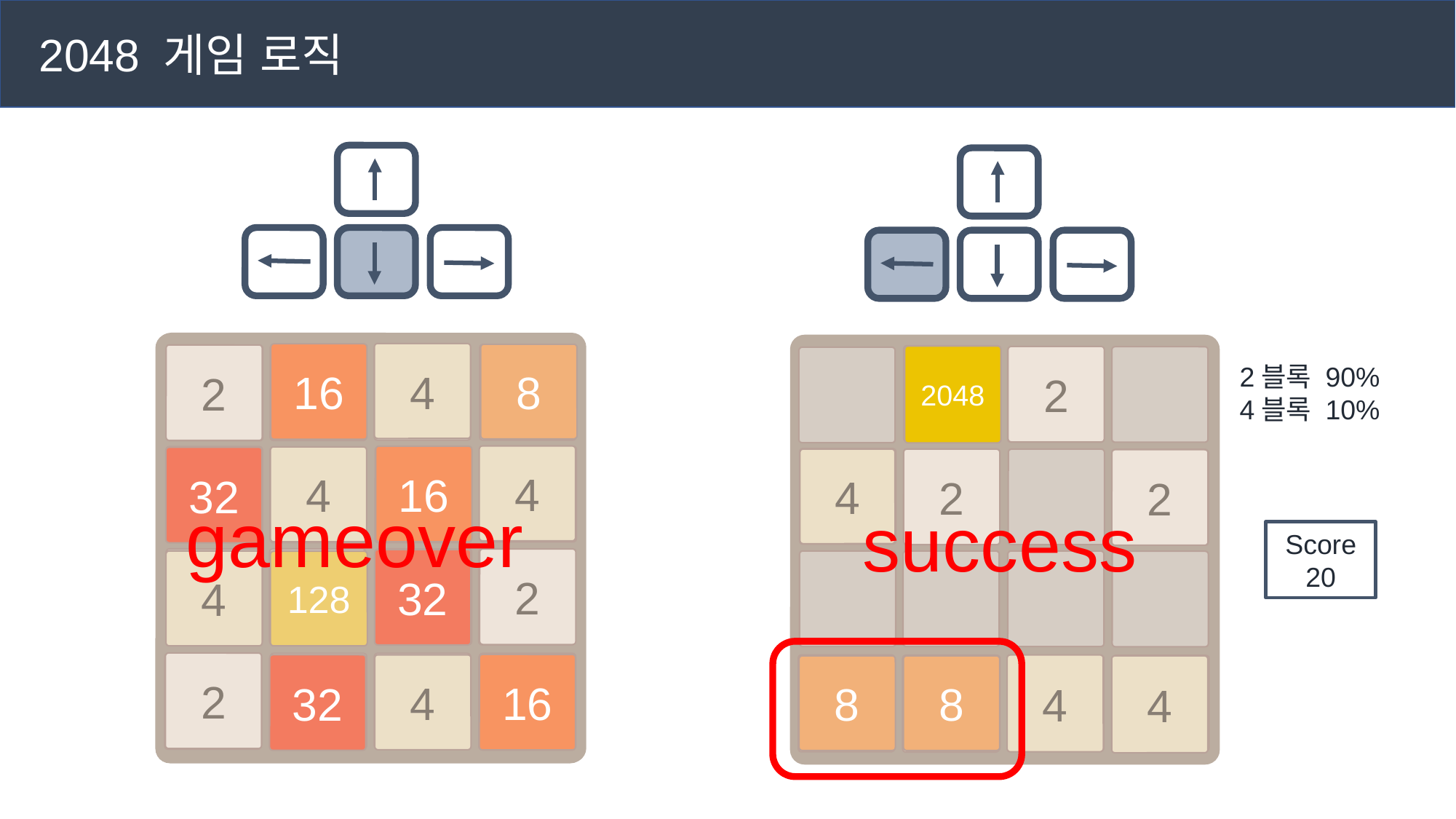

2048 게임 로직

4
16
8

2

4
16

4

32

2

32
4
128
2

2
4
32
16

2

2048
2
2블록 90%
4블록 10%

4

4
2
2
gameover
success
Score
20

2

2

4
4
2
4
8
8
4